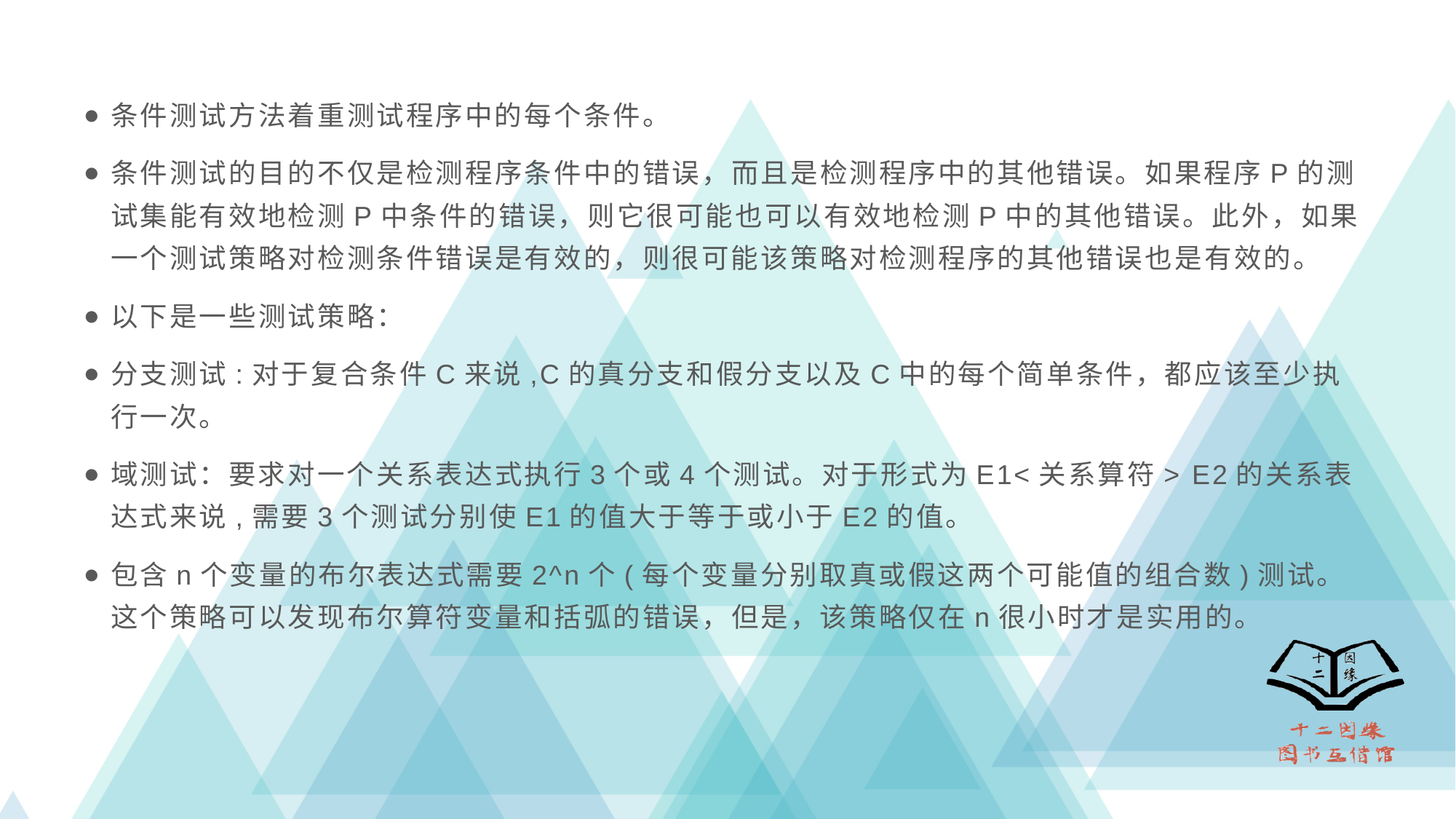

条件测试方法着重测试程序中的每个条件。
条件测试的目的不仅是检测程序条件中的错误，而且是检测程序中的其他错误。如果程序P的测试集能有效地检测P中条件的错误，则它很可能也可以有效地检测P中的其他错误。此外，如果一个测试策略对检测条件错误是有效的，则很可能该策略对检测程序的其他错误也是有效的。
以下是一些测试策略：
分支测试:对于复合条件C来说,C的真分支和假分支以及C中的每个简单条件，都应该至少执行一次。
域测试：要求对一个关系表达式执行3个或4个测试。对于形式为E1<关系算符> E2的关系表达式来说,需要3个测试分别使E1的值大于等于或小于E2的值。
包含n个变量的布尔表达式需要2^n个(每个变量分别取真或假这两个可能值的组合数)测试。这个策略可以发现布尔算符变量和括弧的错误，但是，该策略仅在n很小时才是实用的。